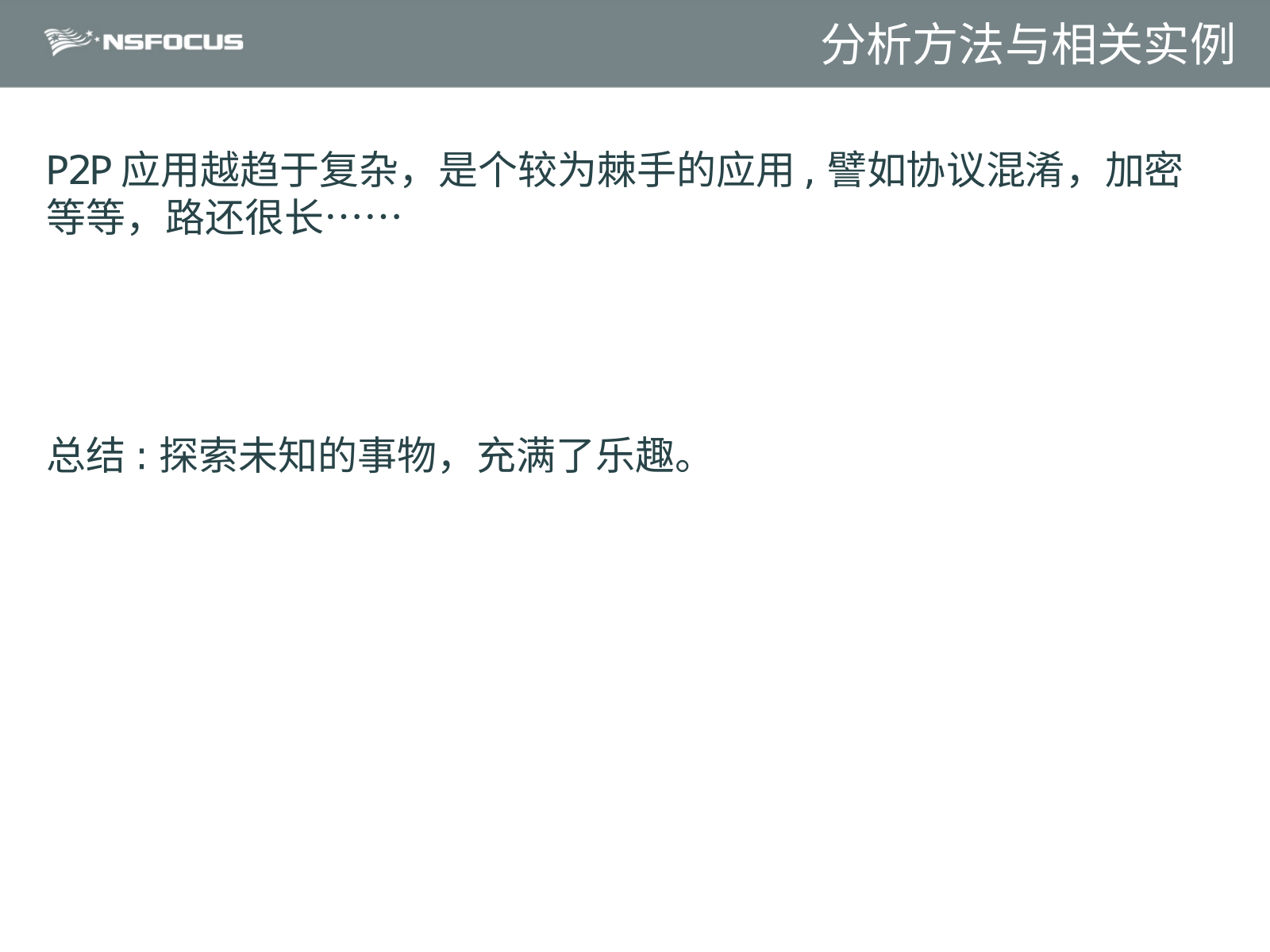

# 分析方法与相关实例

P2P应用越趋于复杂，是个较为棘手的应用,譬如协议混淆，加密等等，路还很长……

总结:探索未知的事物，充满了乐趣。